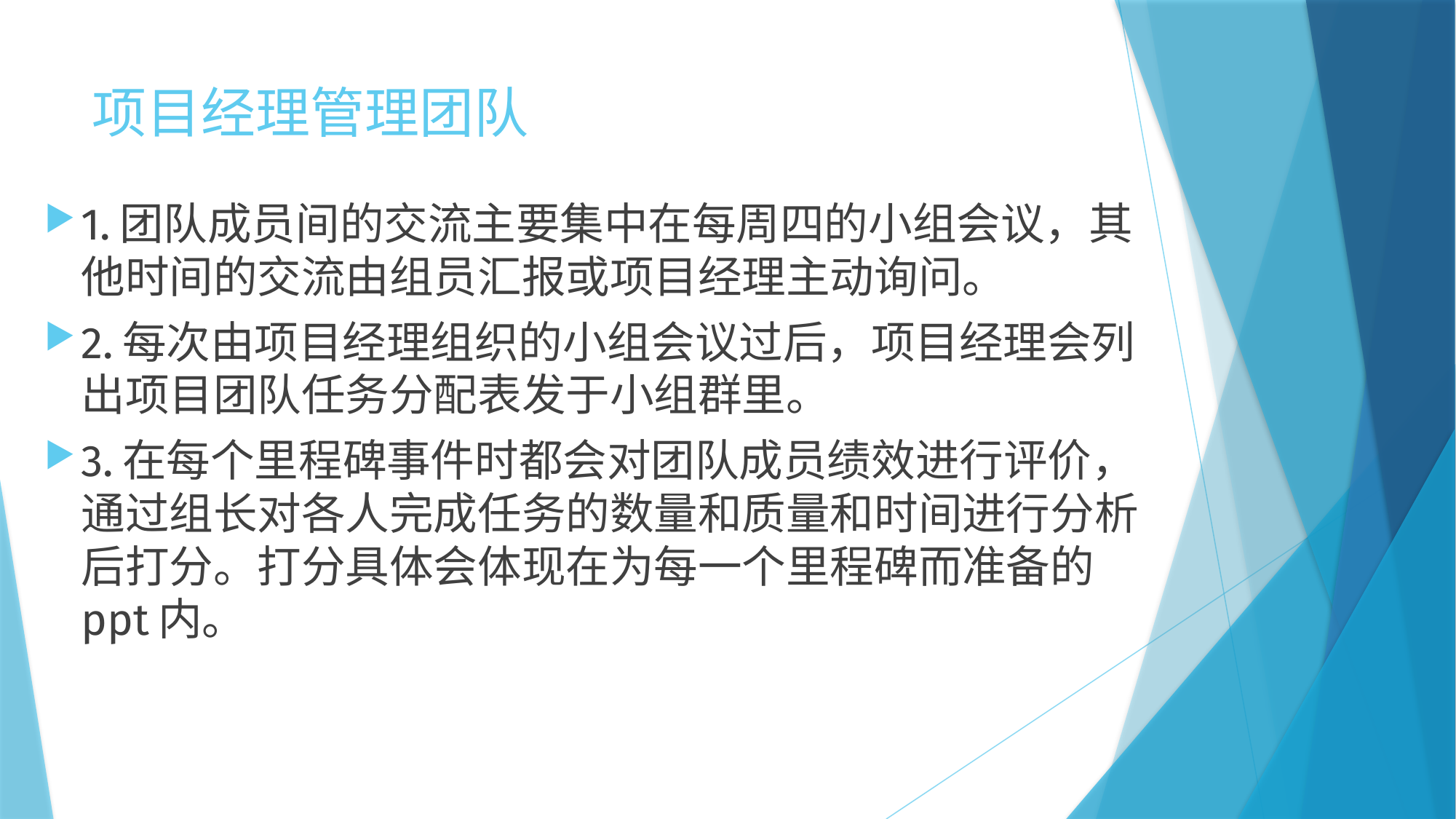

# 项目经理管理团队
1.团队成员间的交流主要集中在每周四的小组会议，其他时间的交流由组员汇报或项目经理主动询问。
2.每次由项目经理组织的小组会议过后，项目经理会列出项目团队任务分配表发于小组群里。
3.在每个里程碑事件时都会对团队成员绩效进行评价，通过组长对各人完成任务的数量和质量和时间进行分析后打分。打分具体会体现在为每一个里程碑而准备的ppt内。